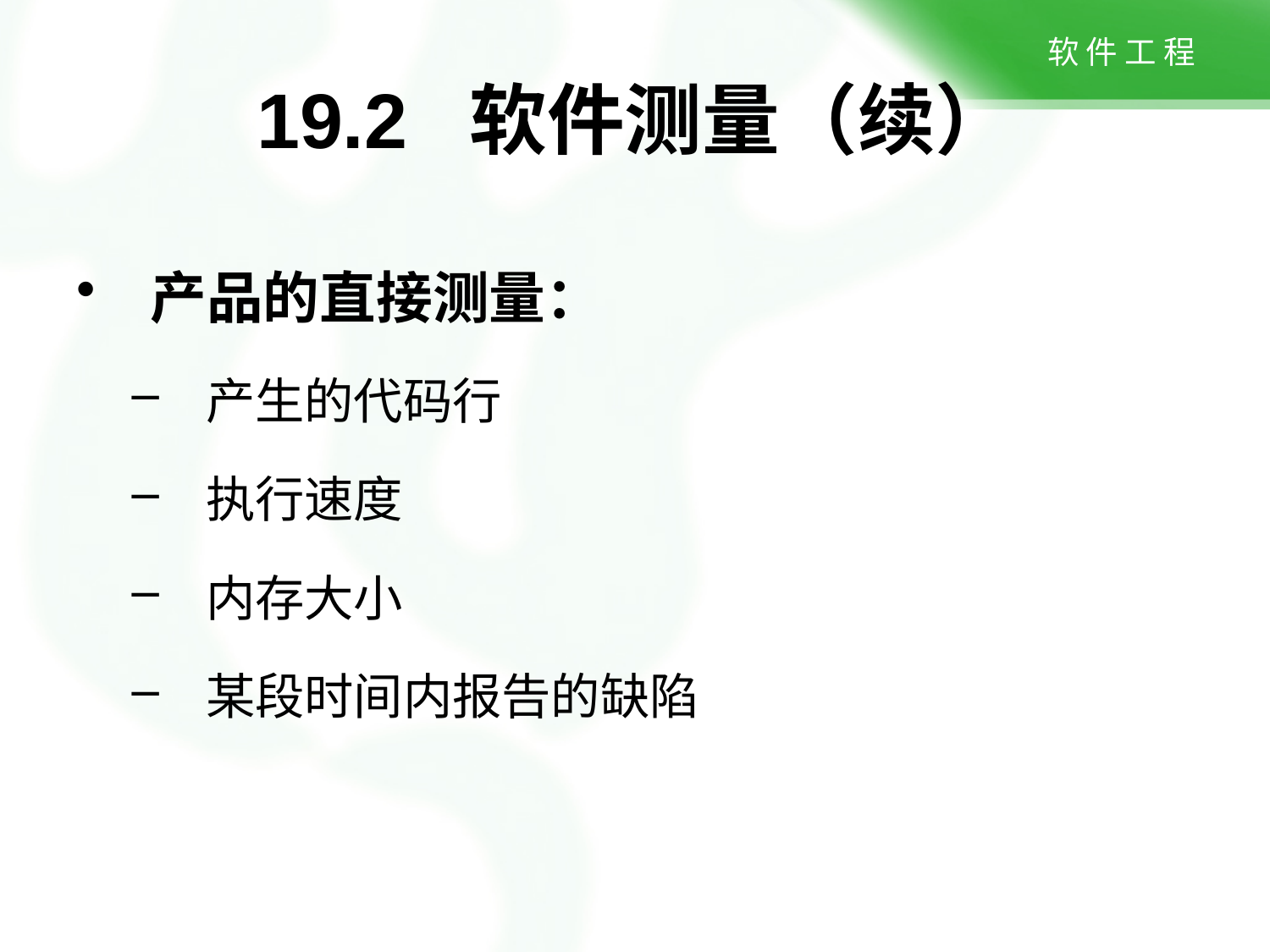

# 19.2  软件测量（续）
产品的直接测量：
产生的代码行
执行速度
内存大小
某段时间内报告的缺陷